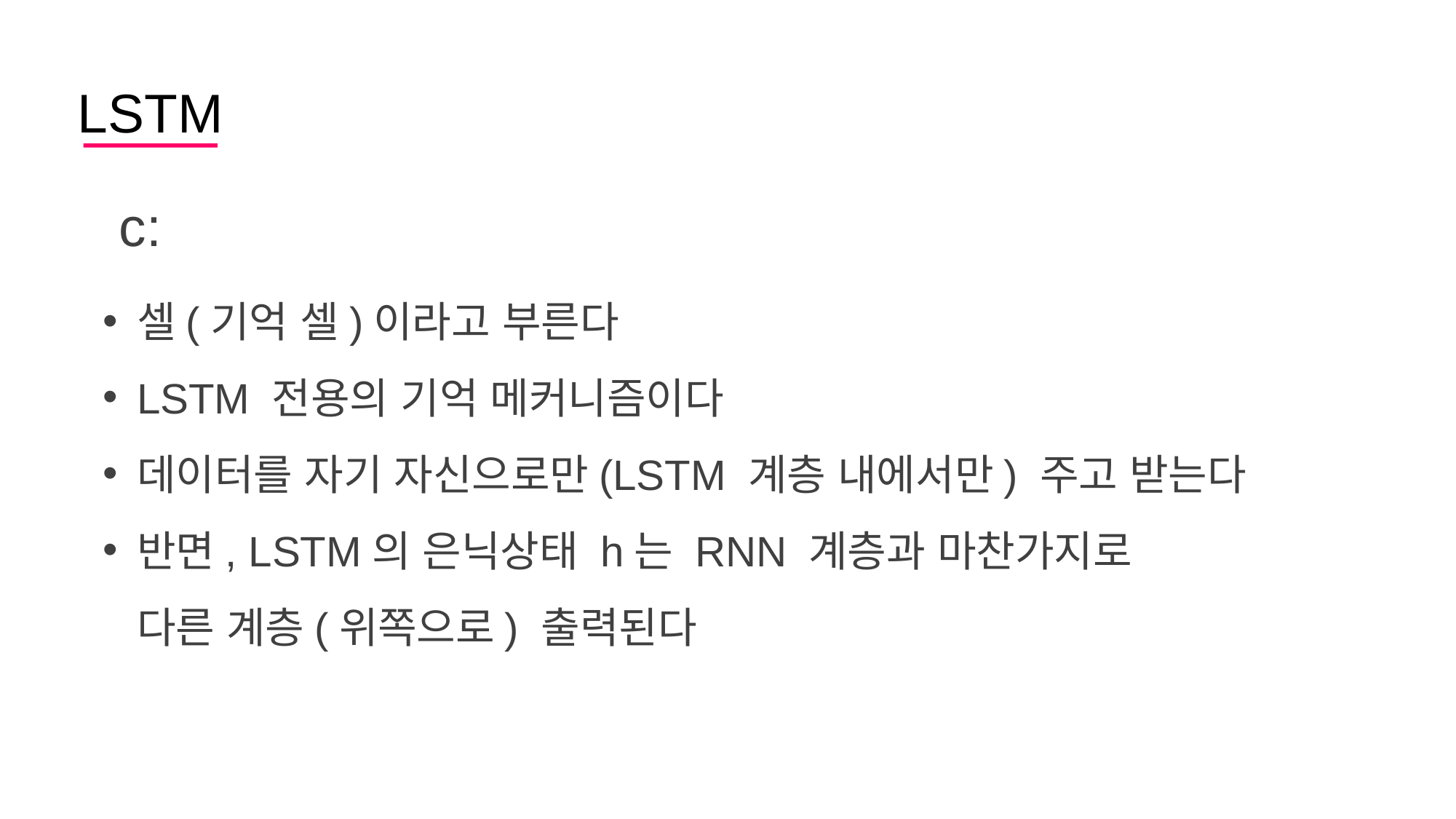

LSTM

c:
셀(기억 셀)이라고 부른다
LSTM 전용의 기억 메커니즘이다
데이터를 자기 자신으로만(LSTM 계층 내에서만) 주고 받는다
반면, LSTM의 은닉상태 h는 RNN 계층과 마찬가지로
다른 계층(위쪽으로) 출력된다